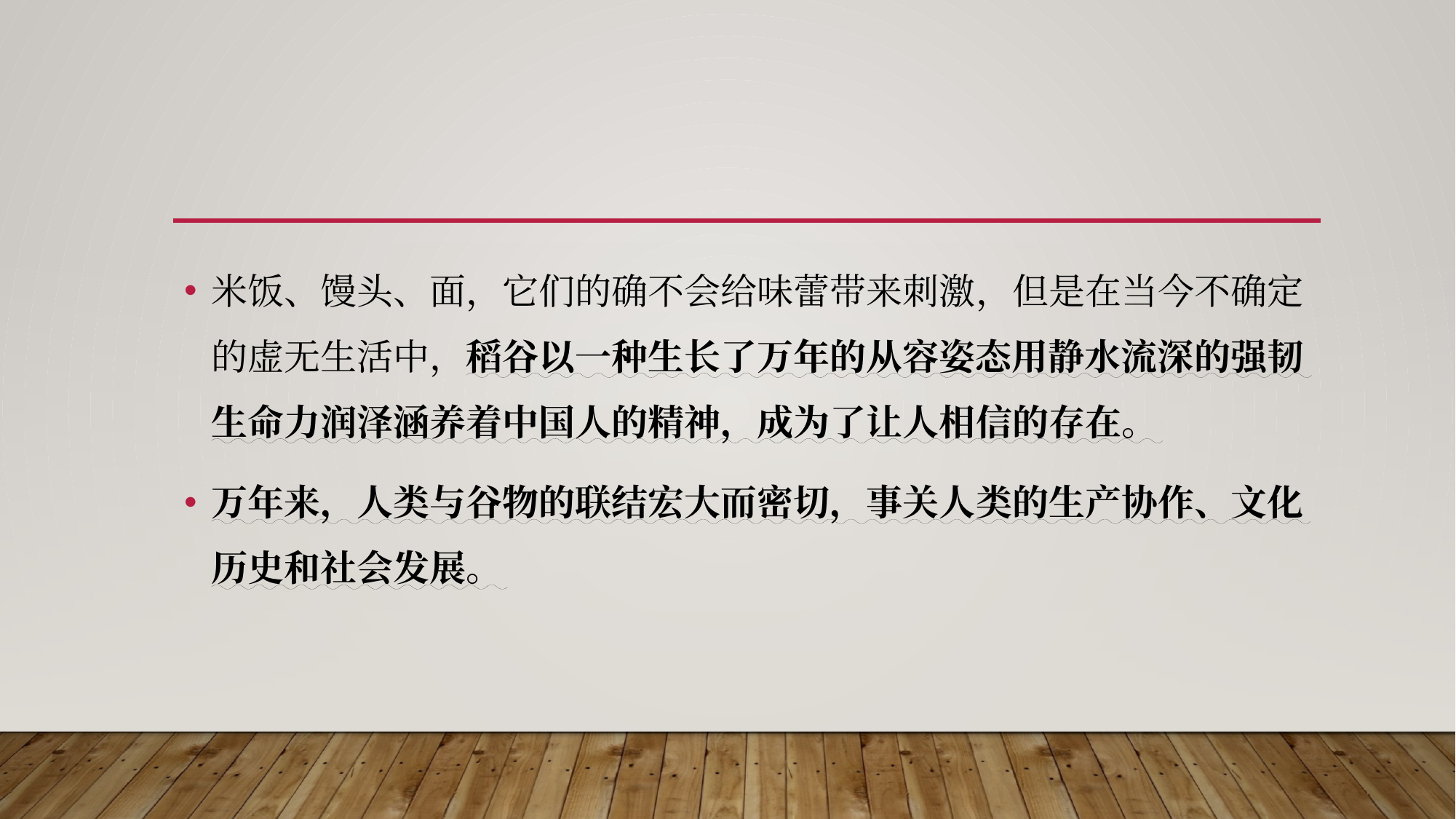

米饭、馒头、面，它们的确不会给味蕾带来刺激，但是在当今不确定的虚无生活中，稻谷以一种生长了万年的从容姿态用静水流深的强韧生命力润泽涵养着中国人的精神，成为了让人相信的存在。
万年来，人类与谷物的联结宏大而密切，事关人类的生产协作、文化历史和社会发展。